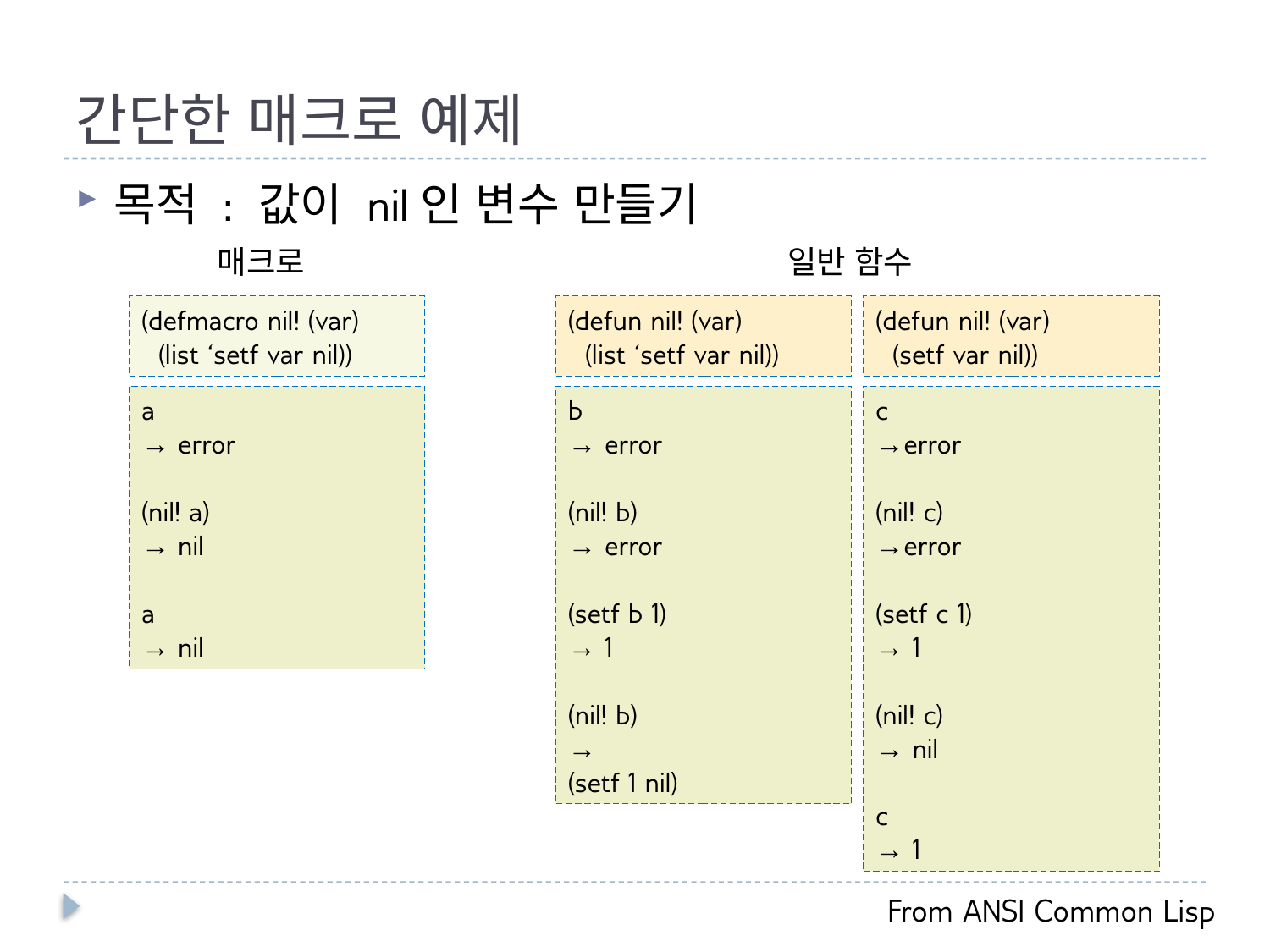

# 간단한 매크로 예제
목적 : 값이 nil인 변수 만들기

매크로
일반 함수
(defmacro nil! (var)
  (list ‘setf var nil))
(defun nil! (var)
  (list ‘setf var nil))
(defun nil! (var)
  (setf var nil))
a
→ error

(nil! a)
→ nil

a
→ nil
b
→ error

(nil! b)
→ error

(setf b 1)
→ 1

(nil! b)
→
(setf 1 nil)
c
→error

(nil! c)
→error

(setf c 1)
→ 1

(nil! c)
→ nil

c
→ 1
From ANSI Common Lisp